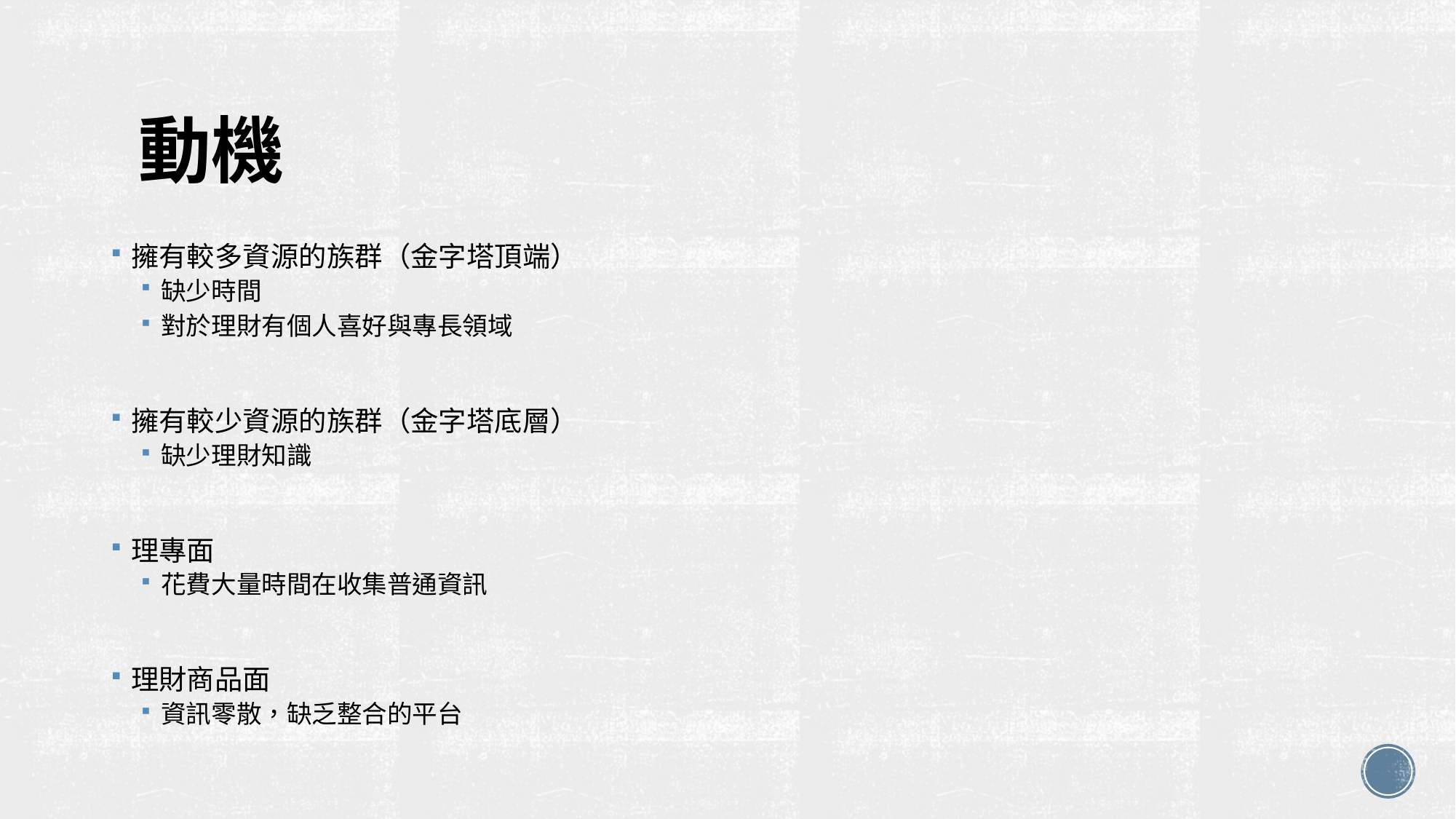

# 動機

擁有較多資源的族群（金字塔頂端）
缺少時間
對於理財有個人喜好與專長領域

擁有較少資源的族群（金字塔底層）
缺少理財知識

理專面
花費大量時間在收集普通資訊

理財商品面
資訊零散，缺乏整合的平台